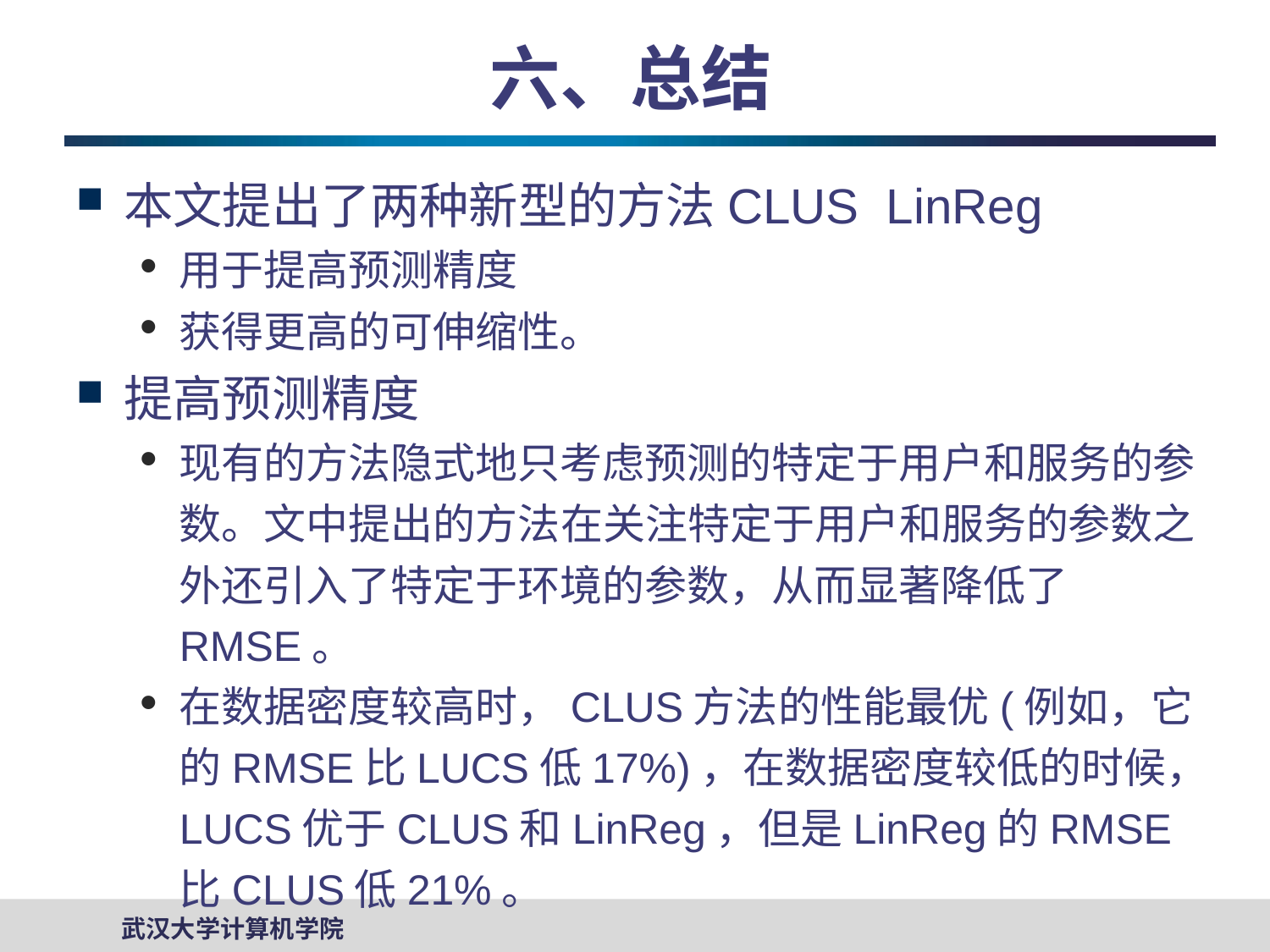

# 六、总结
本文提出了两种新型的方法CLUS  LinReg
用于提高预测精度
获得更高的可伸缩性。
提高预测精度
现有的方法隐式地只考虑预测的特定于用户和服务的参数。文中提出的方法在关注特定于用户和服务的参数之外还引入了特定于环境的参数，从而显著降低了RMSE。
在数据密度较高时，CLUS方法的性能最优(例如，它的RMSE比LUCS低17%)，在数据密度较低的时候，LUCS优于CLUS和LinReg，但是LinReg的RMSE比CLUS低21%。